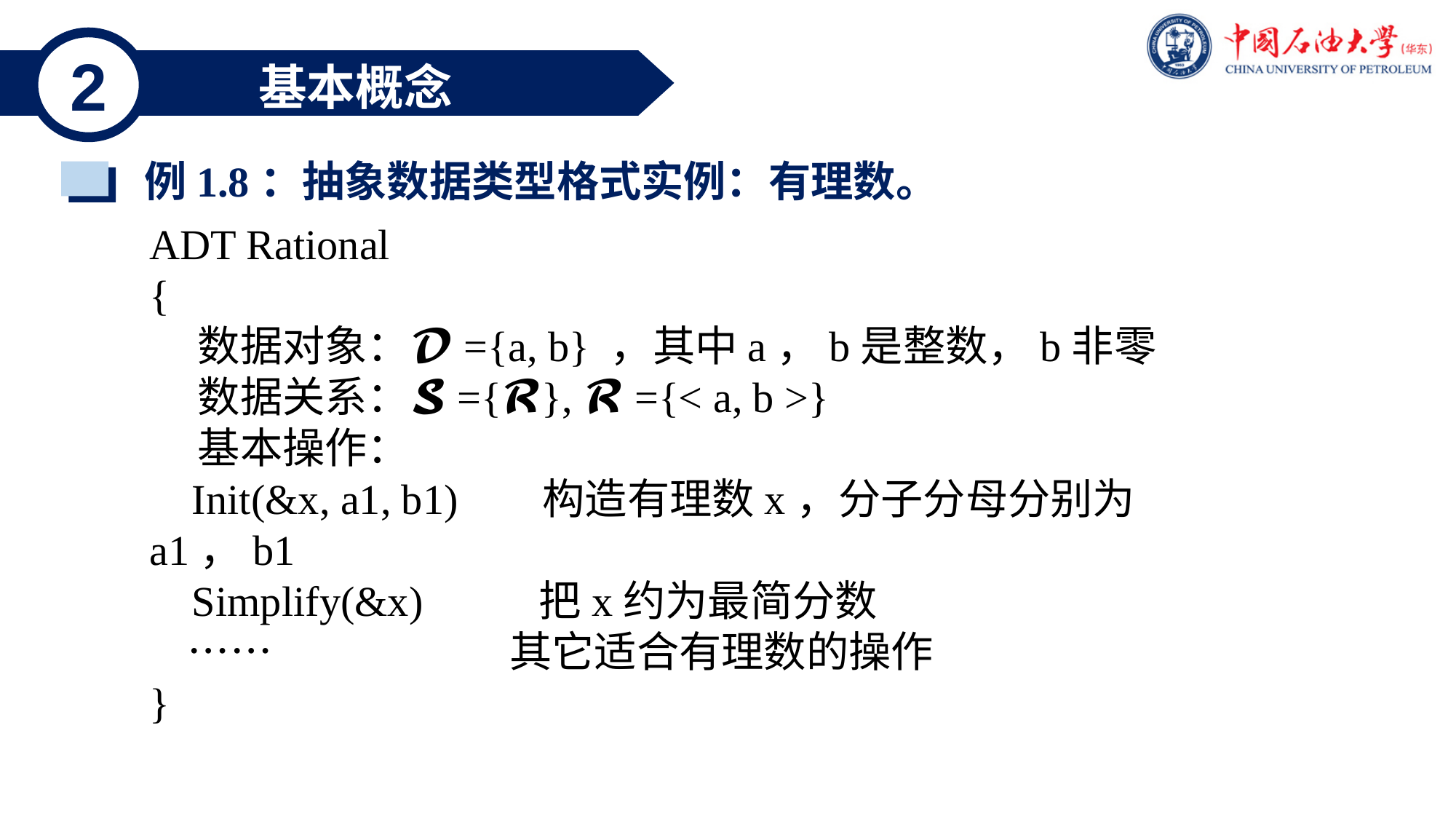

2
基本概念
例1.8：抽象数据类型格式实例：有理数。

ADT Rational
{
    数据对象：𝓓={a, b} ，其中a，b是整数，b非零
    数据关系：𝓢={𝓡}, 𝓡 ={< a, b >}
    基本操作：
    Init(&x, a1, b1)       构造有理数x，分子分母分别为a1，b1
    Simplify(&x)          把x约为最简分数
    ……                        其它适合有理数的操作
}